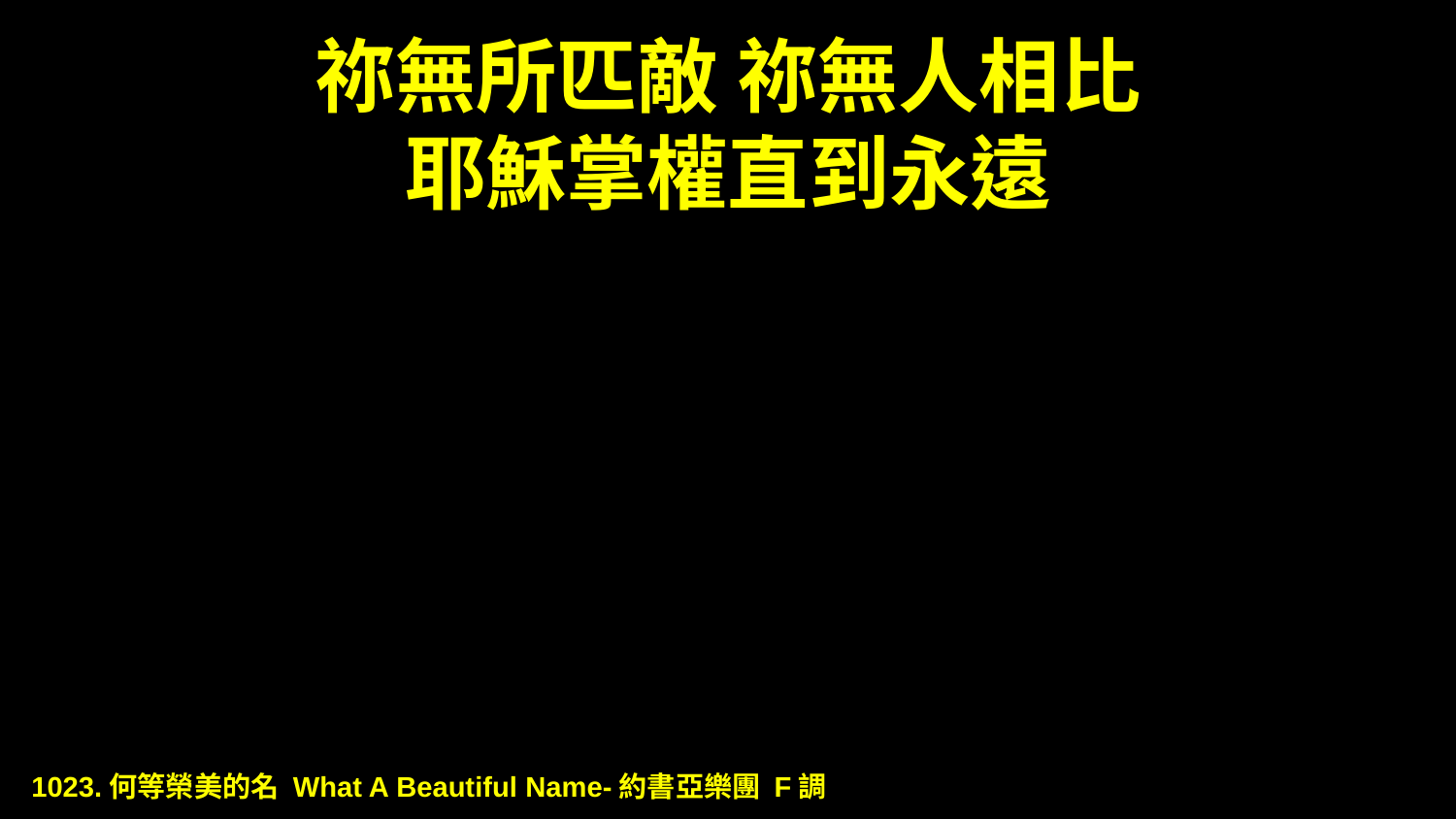

# 祢無所匹敵 祢無人相比 耶穌掌權直到永遠
1023.何等榮美的名 What A Beautiful Name-約書亞樂團 F調